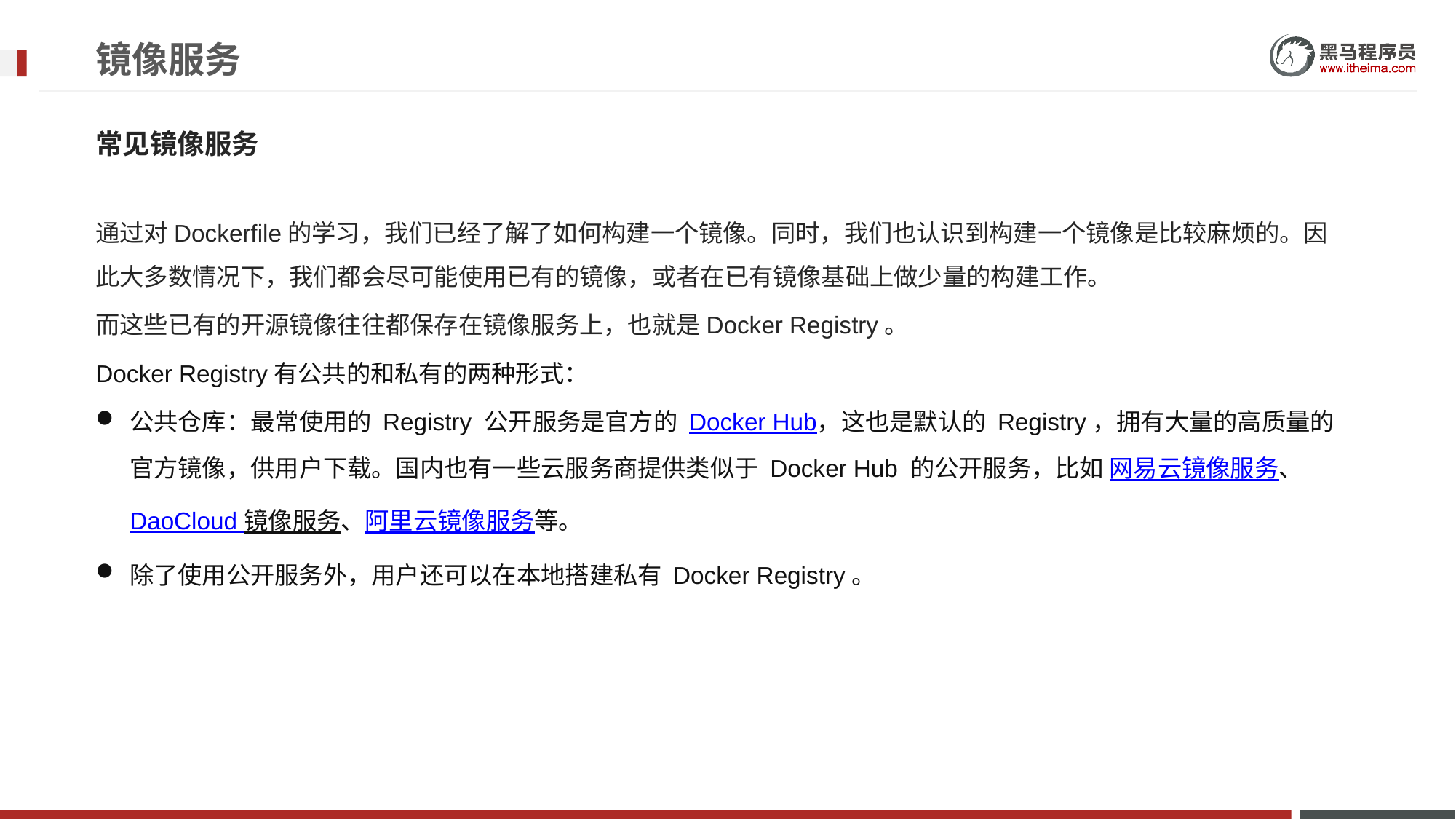

# 镜像服务
常见镜像服务
通过对Dockerfile的学习，我们已经了解了如何构建一个镜像。同时，我们也认识到构建一个镜像是比较麻烦的。因此大多数情况下，我们都会尽可能使用已有的镜像，或者在已有镜像基础上做少量的构建工作。
而这些已有的开源镜像往往都保存在镜像服务上，也就是Docker Registry。
Docker Registry有公共的和私有的两种形式：
公共仓库：最常使用的 Registry 公开服务是官方的 Docker Hub，这也是默认的 Registry，拥有大量的高质量的官方镜像，供用户下载。国内也有一些云服务商提供类似于 Docker Hub 的公开服务，比如 网易云镜像服务、DaoCloud 镜像服务、阿里云镜像服务等。
除了使用公开服务外，用户还可以在本地搭建私有 Docker Registry。